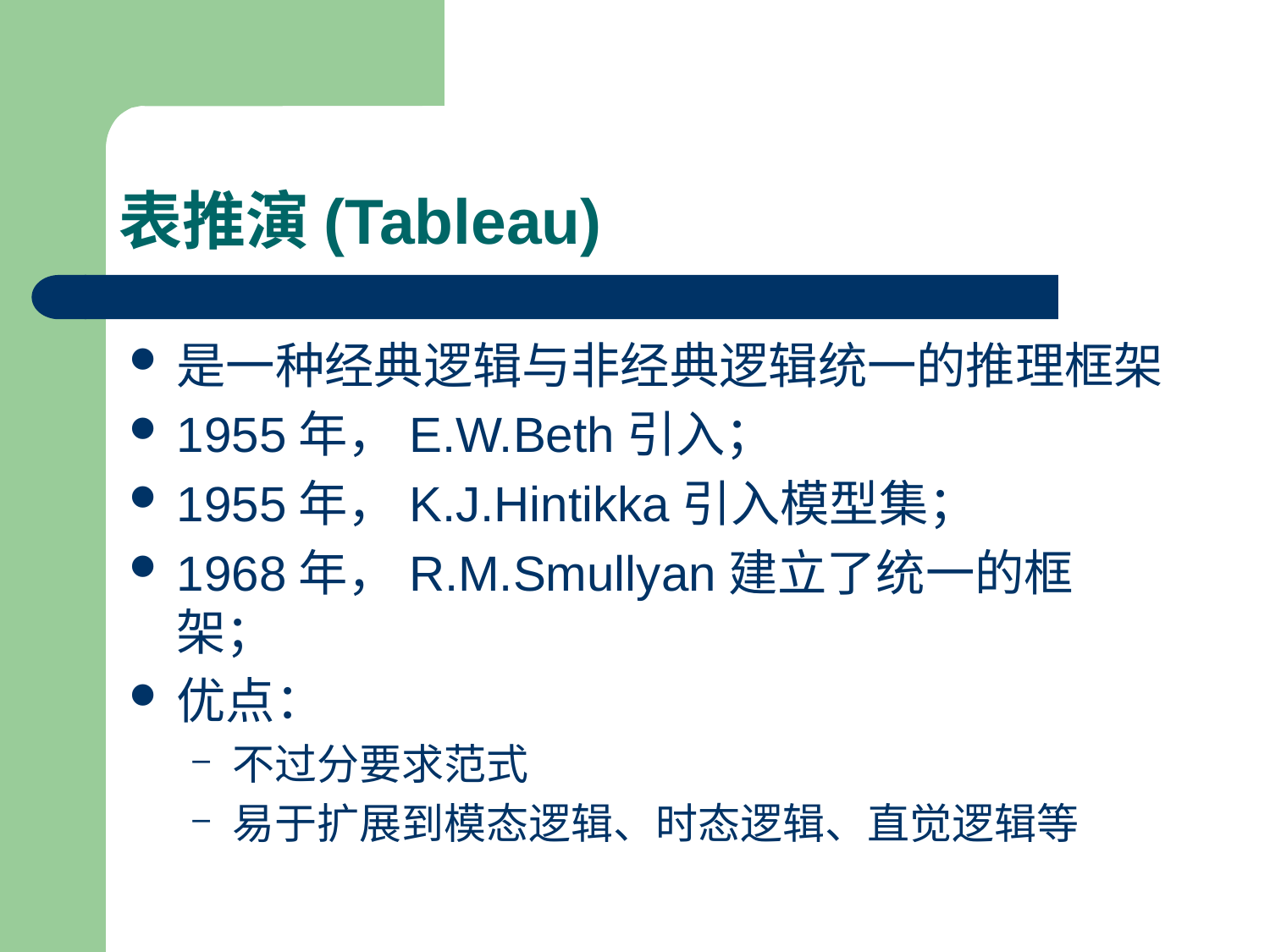

# 表推演(Tableau)
是一种经典逻辑与非经典逻辑统一的推理框架
1955年，E.W.Beth引入；
1955年，K.J.Hintikka引入模型集；
1968年，R.M.Smullyan建立了统一的框架；
优点：
不过分要求范式
易于扩展到模态逻辑、时态逻辑、直觉逻辑等

1